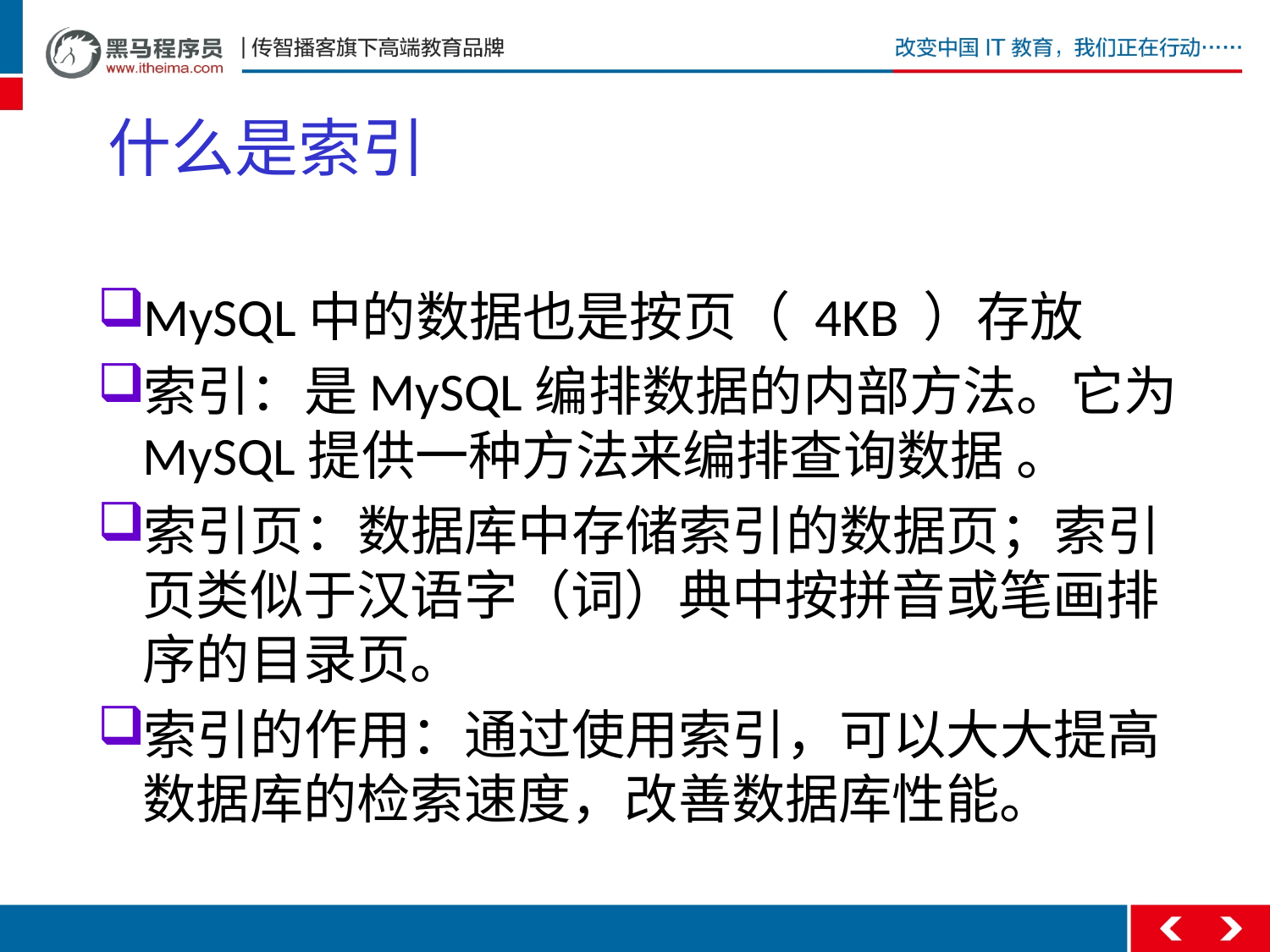

# 什么是索引
MySQL中的数据也是按页（ 4KB ）存放
索引：是MySQL编排数据的内部方法。它为MySQL提供一种方法来编排查询数据 。
索引页：数据库中存储索引的数据页；索引页类似于汉语字（词）典中按拼音或笔画排序的目录页。
索引的作用：通过使用索引，可以大大提高数据库的检索速度，改善数据库性能。